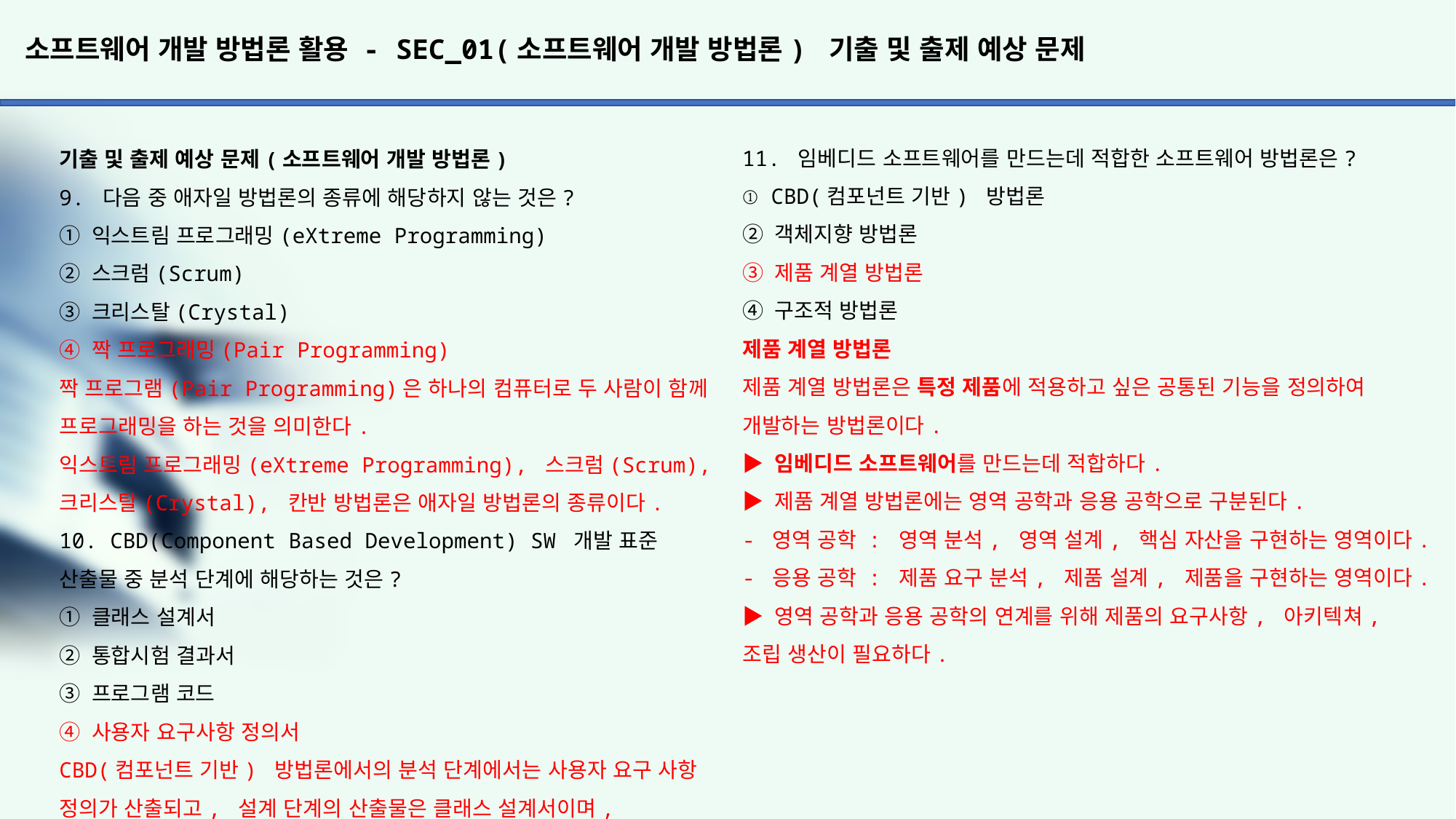

# 소프트웨어 개발 방법론 활용 - SEC_01(소프트웨어 개발 방법론) 기출 및 출제 예상 문제
11. 임베디드 소프트웨어를 만드는데 적합한 소프트웨어 방법론은?
① CBD(컴포넌트 기반) 방법론
② 객체지향 방법론
③ 제품 계열 방법론
④ 구조적 방법론
제품 계열 방법론
제품 계열 방법론은 특정 제품에 적용하고 싶은 공통된 기능을 정의하여 개발하는 방법론이다.
▶ 임베디드 소프트웨어를 만드는데 적합하다.
▶ 제품 계열 방법론에는 영역 공학과 응용 공학으로 구분된다.
- 영역 공학 : 영역 분석, 영역 설계, 핵심 자산을 구현하는 영역이다.
- 응용 공학 : 제품 요구 분석, 제품 설계, 제품을 구현하는 영역이다.
▶ 영역 공학과 응용 공학의 연계를 위해 제품의 요구사항, 아키텍쳐,
조립 생산이 필요하다.
기출 및 출제 예상 문제(소프트웨어 개발 방법론)
9. 다음 중 애자일 방법론의 종류에 해당하지 않는 것은?
① 익스트림 프로그래밍(eXtreme Programming)
② 스크럼(Scrum)
③ 크리스탈(Crystal)
④ 짝 프로그래밍(Pair Programming)
짝 프로그램(Pair Programming)은 하나의 컴퓨터로 두 사람이 함께 프로그래밍을 하는 것을 의미한다.
익스트림 프로그래밍(eXtreme Programming), 스크럼(Scrum),
크리스탈(Crystal), 칸반 방법론은 애자일 방법론의 종류이다.
10. CBD(Component Based Development) SW 개발 표준 산출물 중 분석 단계에 해당하는 것은?
① 클래스 설계서
② 통합시험 결과서
③ 프로그램 코드
④ 사용자 요구사항 정의서
CBD(컴포넌트 기반) 방법론에서의 분석 단계에서는 사용자 요구 사항 정의가 산출되고, 설계 단계의 산출물은 클래스 설계서이며,
테스트 단계에서 통합 시험 결과서가 산출물로 나오며, 구현 단계
에서 나오는 산출물은 프로그램 코드가 된다.